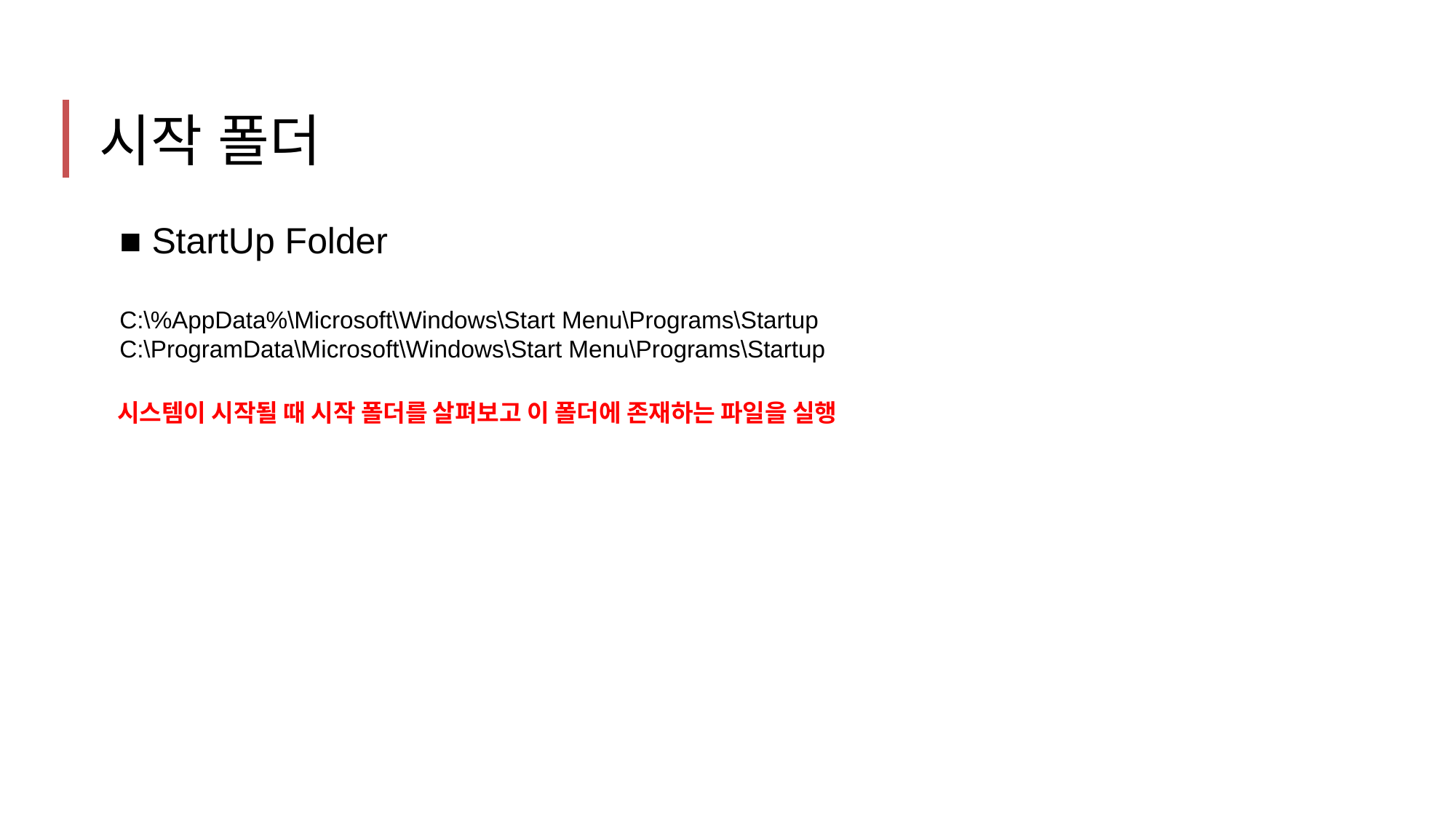

시작 폴더
■ StartUp Folder

C:\%AppData%\Microsoft\Windows\Start Menu\Programs\Startup
C:\ProgramData\Microsoft\Windows\Start Menu\Programs\Startup
시스템이 시작될 때 시작 폴더를 살펴보고 이 폴더에 존재하는 파일을 실행